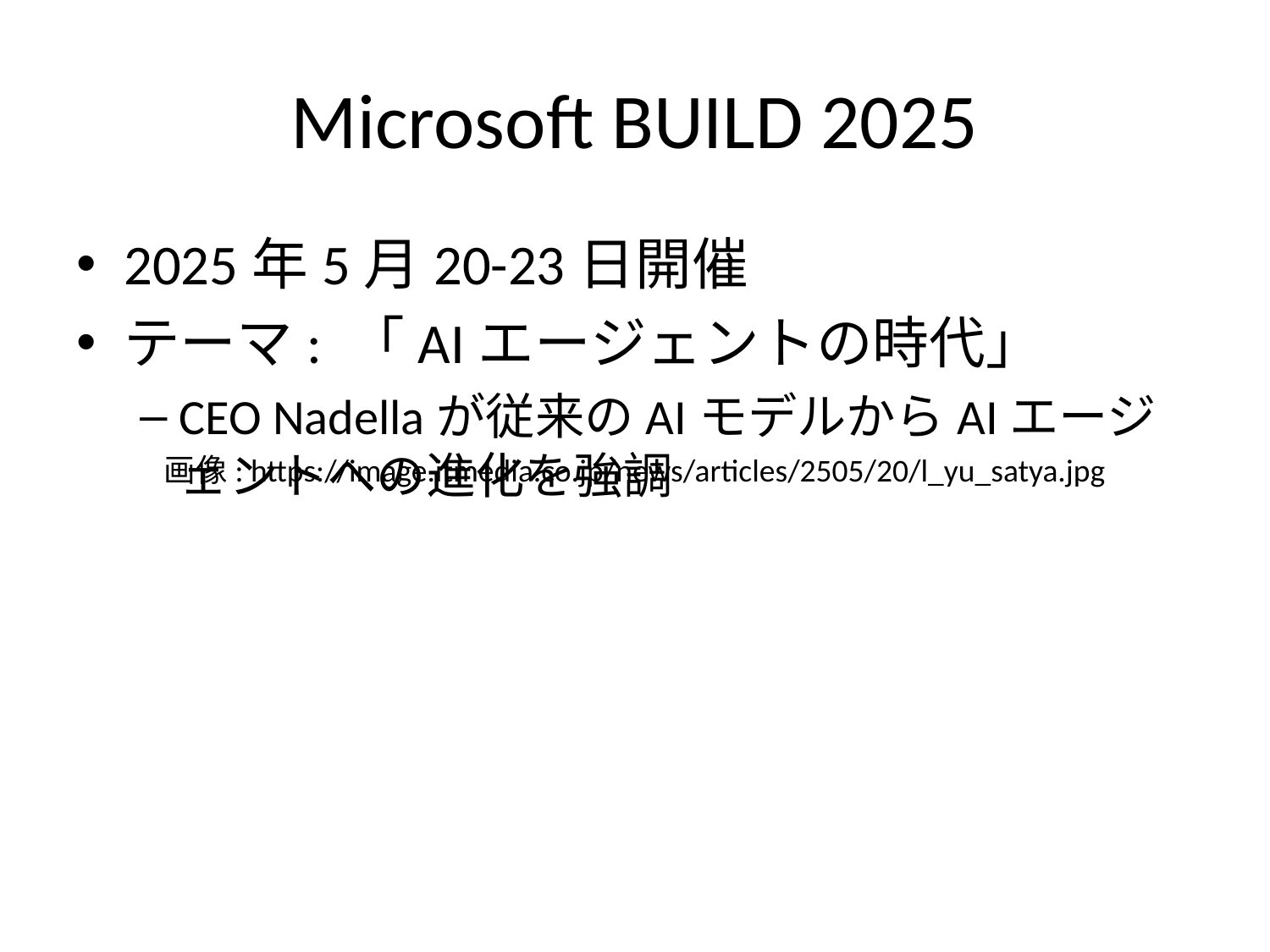

# Microsoft BUILD 2025
2025年5月20-23日開催
テーマ: 「AIエージェントの時代」
CEO Nadellaが従来のAIモデルからAIエージェントへの進化を強調
画像: https://image.itmedia.co.jp/news/articles/2505/20/l_yu_satya.jpg